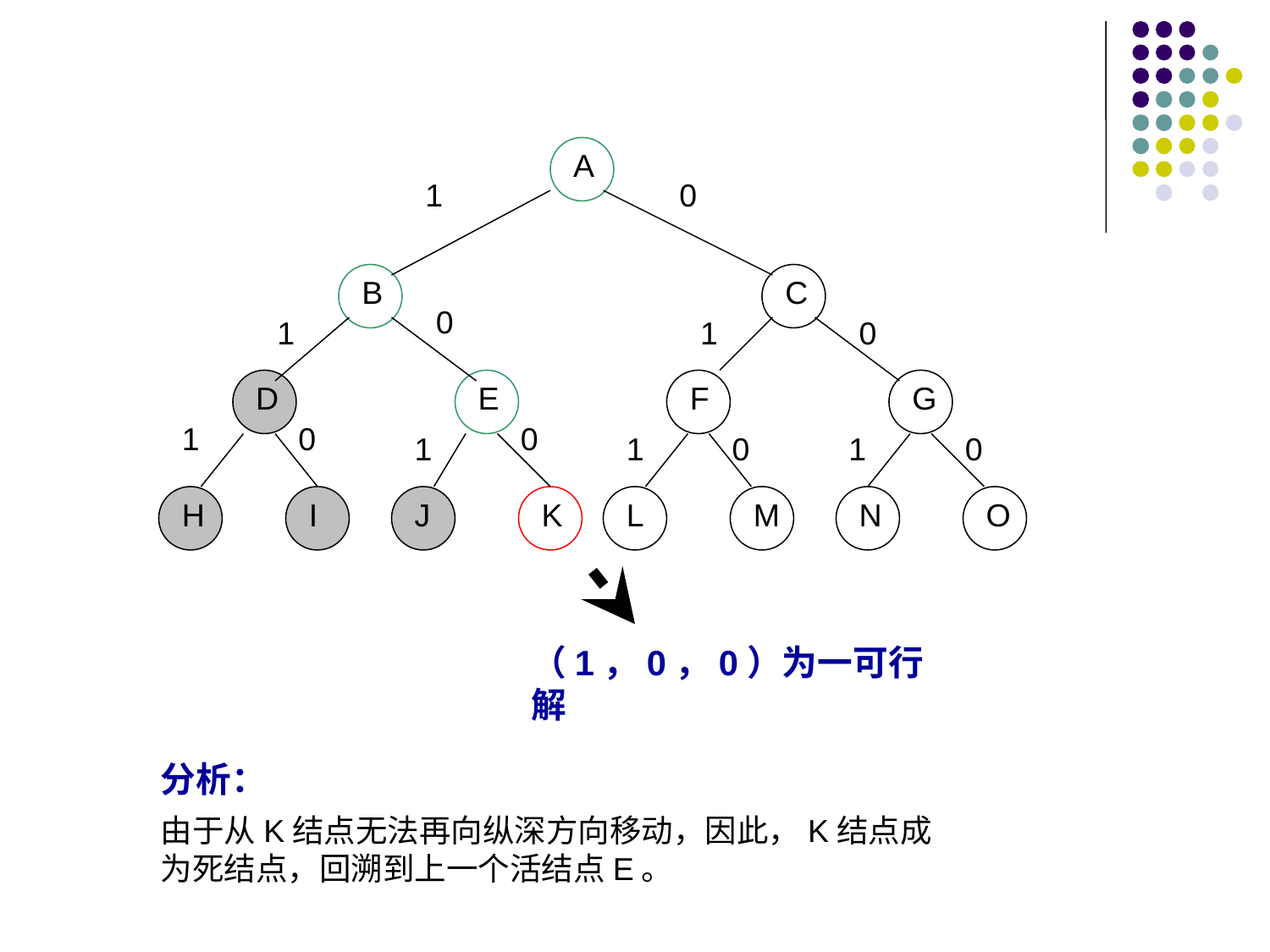

A
1
0

C
B
0
1
1
0

F

G
D
E
1
0
0
1
1
0
1
0

L

M

N

O
H
I
J
K

（1，0，0）为一可行解
分析：
由于从K结点无法再向纵深方向移动，因此，K结点成为死结点，回溯到上一个活结点E。